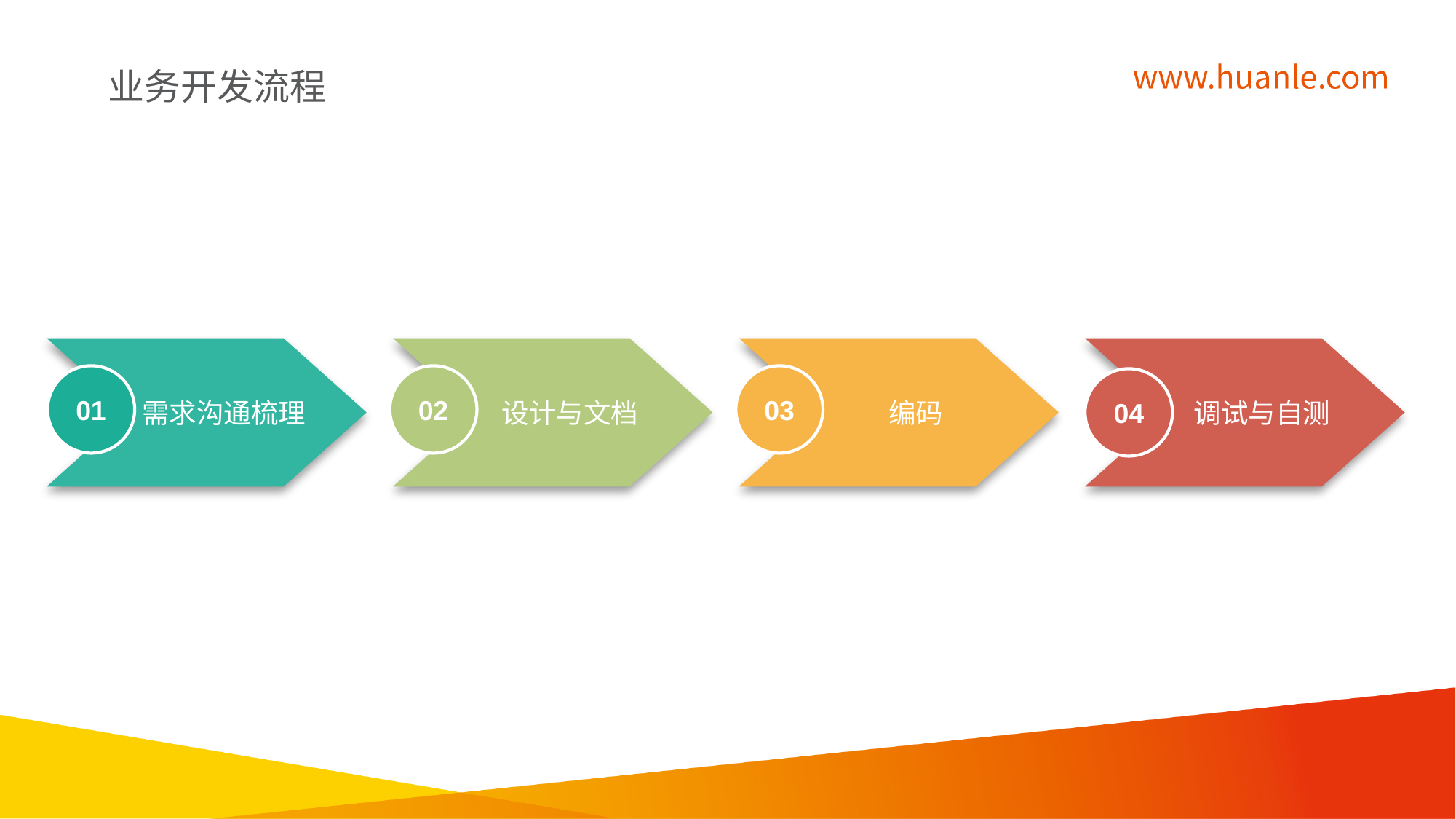

业务开发流程
需求沟通梳理
设计与文档
编码
调试与自测
01
02
03
04